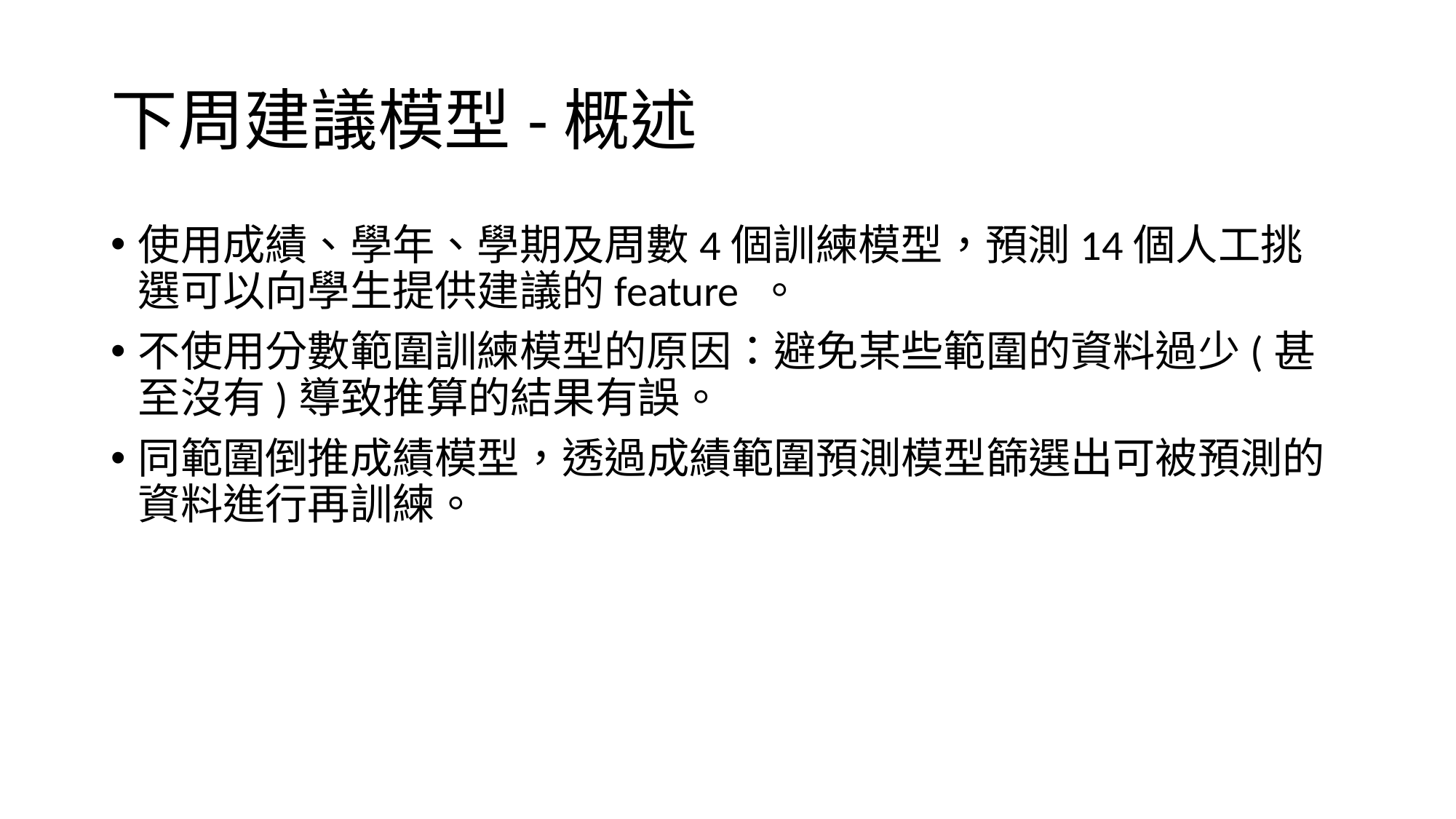

# 下周建議模型-概述
使用成績、學年、學期及周數4個訓練模型，預測14個人工挑選可以向學生提供建議的feature 。
不使用分數範圍訓練模型的原因：避免某些範圍的資料過少(甚至沒有)導致推算的結果有誤。
同範圍倒推成績模型，透過成績範圍預測模型篩選出可被預測的資料進行再訓練。